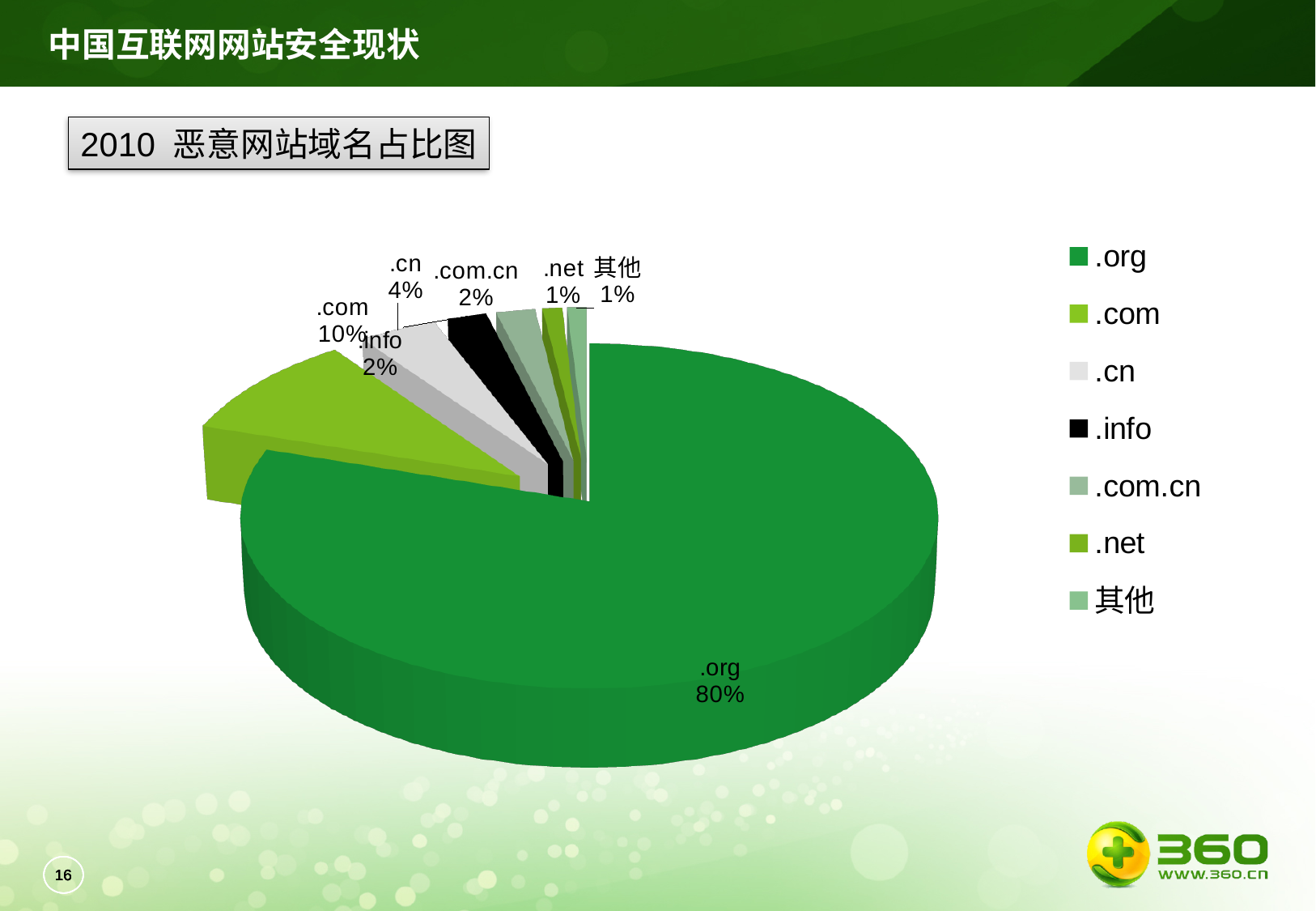

中国互联网网站安全现状
2010 恶意网站域名占比图

[unsupported chart]

16
16
16
16